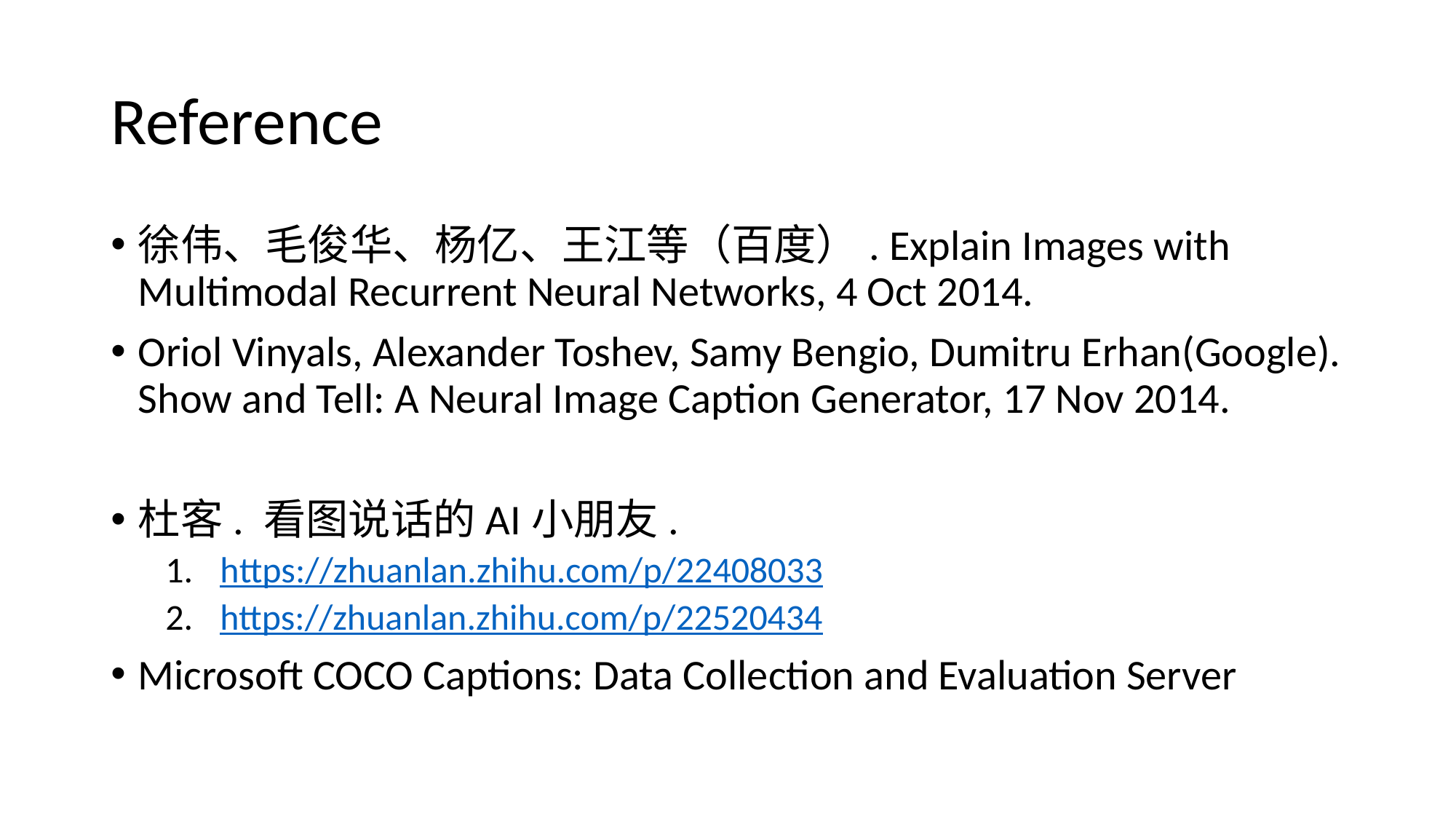

# Reference
徐伟、毛俊华、杨亿、王江等（百度）. Explain Images with Multimodal Recurrent Neural Networks, 4 Oct 2014.
Oriol Vinyals, Alexander Toshev, Samy Bengio, Dumitru Erhan(Google). Show and Tell: A Neural Image Caption Generator, 17 Nov 2014.

杜客. 看图说话的AI小朋友.
https://zhuanlan.zhihu.com/p/22408033
https://zhuanlan.zhihu.com/p/22520434
Microsoft COCO Captions: Data Collection and Evaluation Server